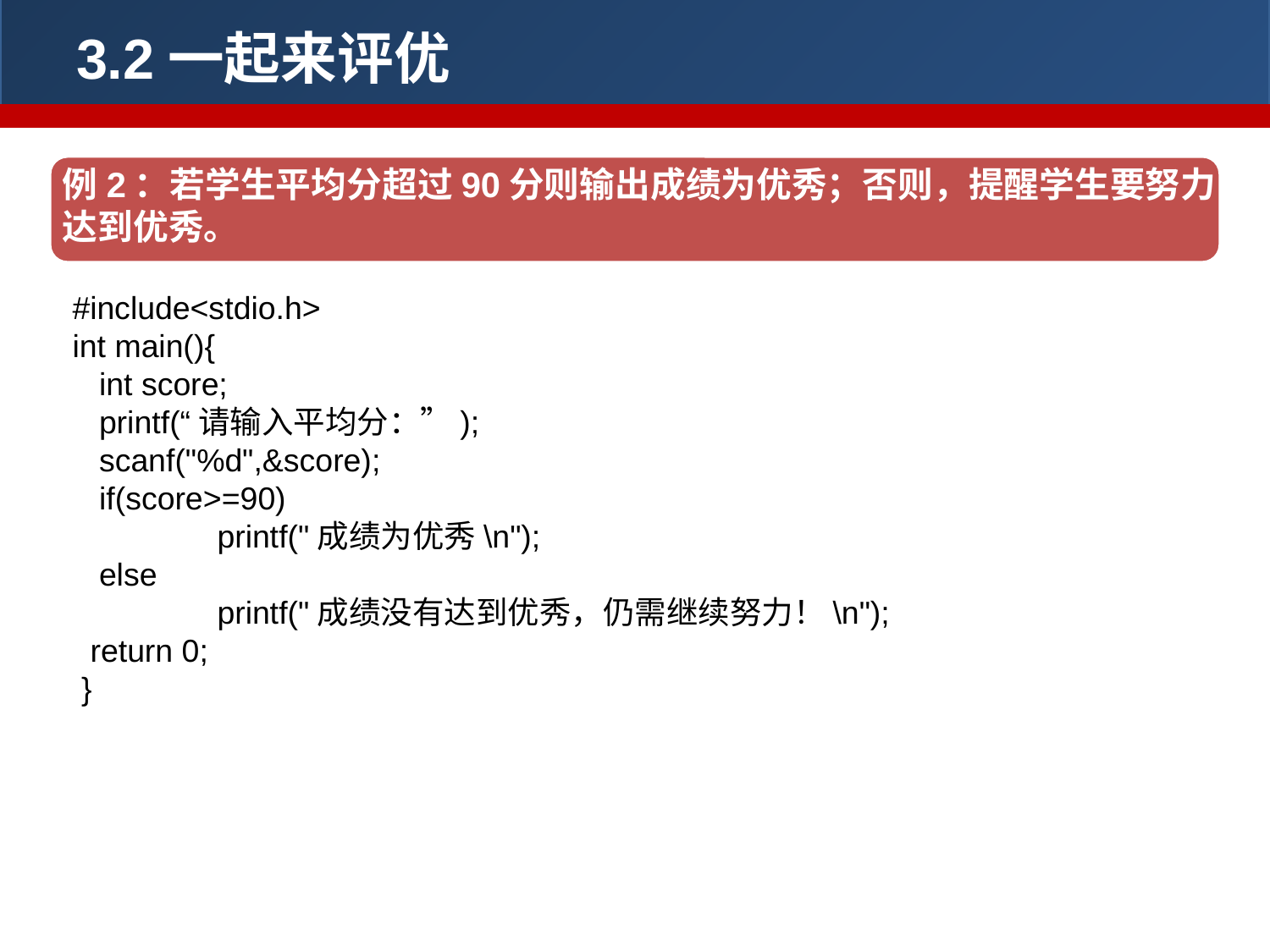

3.2一起来评优

例2：若学生平均分超过90分则输出成绩为优秀；否则，提醒学生要努力达到优秀。
#include<stdio.h>
int main(){
   int score;
   printf(“请输入平均分：”);
   scanf("%d",&score);
   if(score>=90)
	  printf("成绩为优秀\n");
   else
	  printf("成绩没有达到优秀，仍需继续努力！\n");
  return 0;
 }